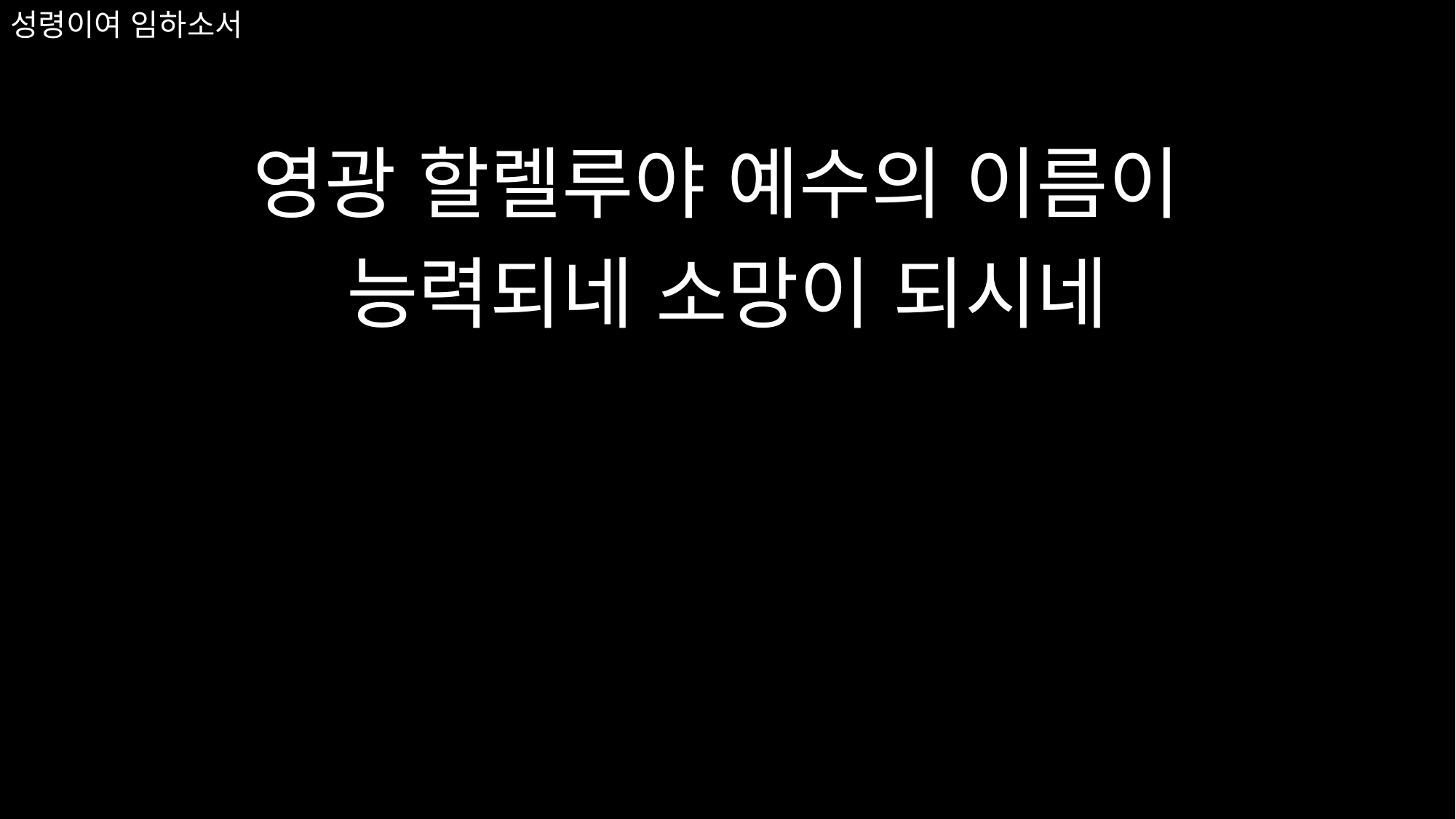

영광 할렐루야 예수의 이름이
능력되네 소망이 되시네
# 성령이여 임하소서